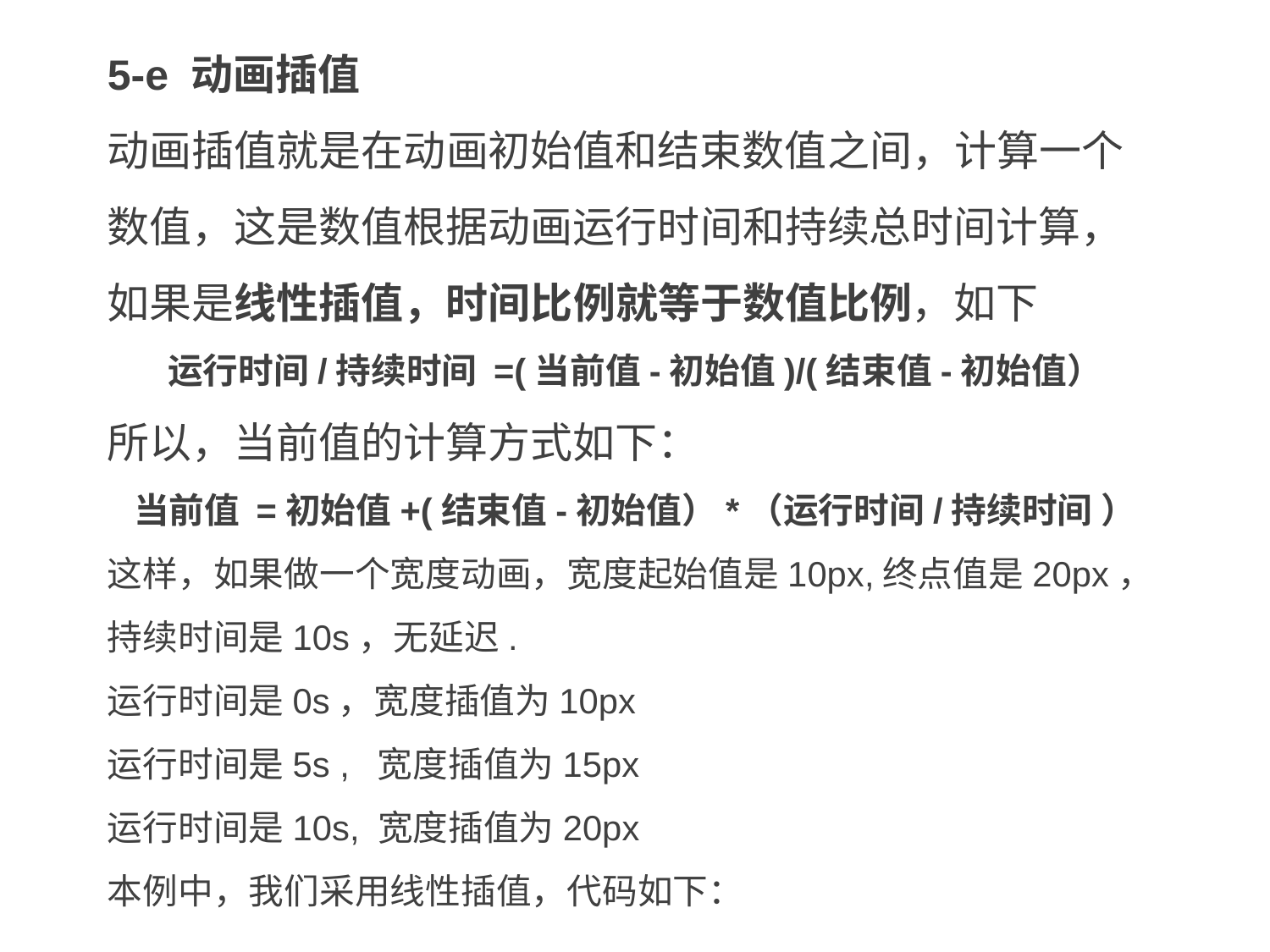

5-e 动画插值
动画插值就是在动画初始值和结束数值之间，计算一个数值，这是数值根据动画运行时间和持续总时间计算，如果是线性插值，时间比例就等于数值比例，如下
运行时间/持续时间 =(当前值-初始值)/(结束值-初始值）
所以，当前值的计算方式如下：
当前值 =初始值+(结束值-初始值）*（运行时间/持续时间 ）
这样，如果做一个宽度动画，宽度起始值是10px,终点值是20px，持续时间是10s，无延迟.
运行时间是0s，宽度插值为10px
运行时间是5s ,  宽度插值为15px
运行时间是10s, 宽度插值为20px
本例中，我们采用线性插值，代码如下：